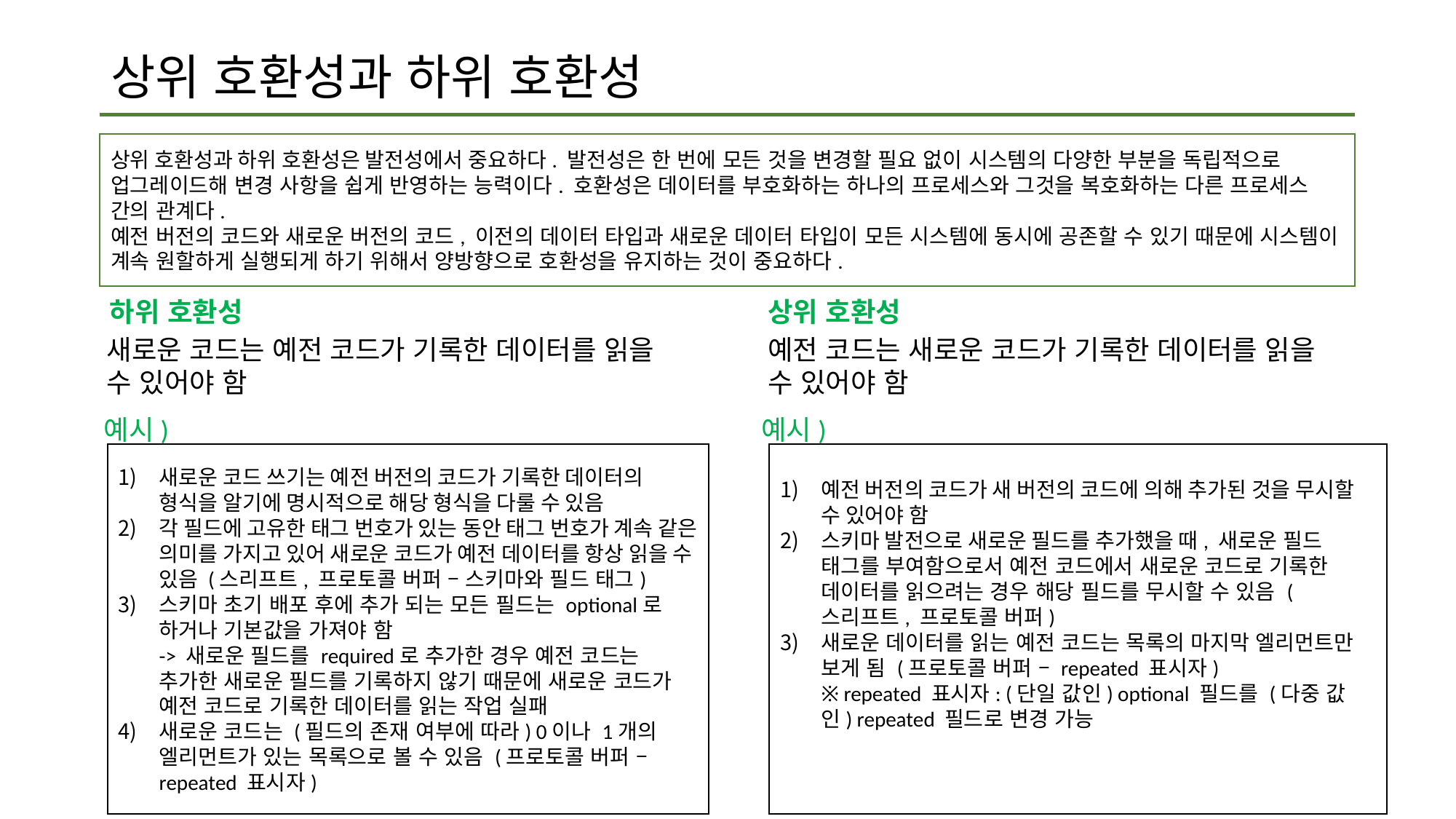

# 상위 호환성과 하위 호환성
상위 호환성과 하위 호환성은 발전성에서 중요하다. 발전성은 한 번에 모든 것을 변경할 필요 없이 시스템의 다양한 부분을 독립적으로 업그레이드해 변경 사항을 쉽게 반영하는 능력이다. 호환성은 데이터를 부호화하는 하나의 프로세스와 그것을 복호화하는 다른 프로세스 간의 관계다.
예전 버전의 코드와 새로운 버전의 코드, 이전의 데이터 타입과 새로운 데이터 타입이 모든 시스템에 동시에 공존할 수 있기 때문에 시스템이 계속 원할하게 실행되게 하기 위해서 양방향으로 호환성을 유지하는 것이 중요하다.
하위 호환성
상위 호환성
새로운 코드는 예전 코드가 기록한 데이터를 읽을 수 있어야 함
예전 코드는 새로운 코드가 기록한 데이터를 읽을 수 있어야 함
예시)
예시)
새로운 코드 쓰기는 예전 버전의 코드가 기록한 데이터의 형식을 알기에 명시적으로 해당 형식을 다룰 수 있음
각 필드에 고유한 태그 번호가 있는 동안 태그 번호가 계속 같은 의미를 가지고 있어 새로운 코드가 예전 데이터를 항상 읽을 수 있음 (스리프트, 프로토콜 버퍼 – 스키마와 필드 태그)
스키마 초기 배포 후에 추가 되는 모든 필드는 optional로 하거나 기본값을 가져야 함
-> 새로운 필드를 required로 추가한 경우 예전 코드는 추가한 새로운 필드를 기록하지 않기 때문에 새로운 코드가 예전 코드로 기록한 데이터를 읽는 작업 실패
새로운 코드는 (필드의 존재 여부에 따라) 0이나 1개의 엘리먼트가 있는 목록으로 볼 수 있음 (프로토콜 버퍼 – repeated 표시자)
예전 버전의 코드가 새 버전의 코드에 의해 추가된 것을 무시할 수 있어야 함
스키마 발전으로 새로운 필드를 추가했을 때, 새로운 필드 태그를 부여함으로서 예전 코드에서 새로운 코드로 기록한 데이터를 읽으려는 경우 해당 필드를 무시할 수 있음 (스리프트, 프로토콜 버퍼)
새로운 데이터를 읽는 예전 코드는 목록의 마지막 엘리먼트만 보게 됨 (프로토콜 버퍼 – repeated 표시자)
※ repeated 표시자: (단일 값인) optional 필드를 (다중 값인) repeated 필드로 변경 가능